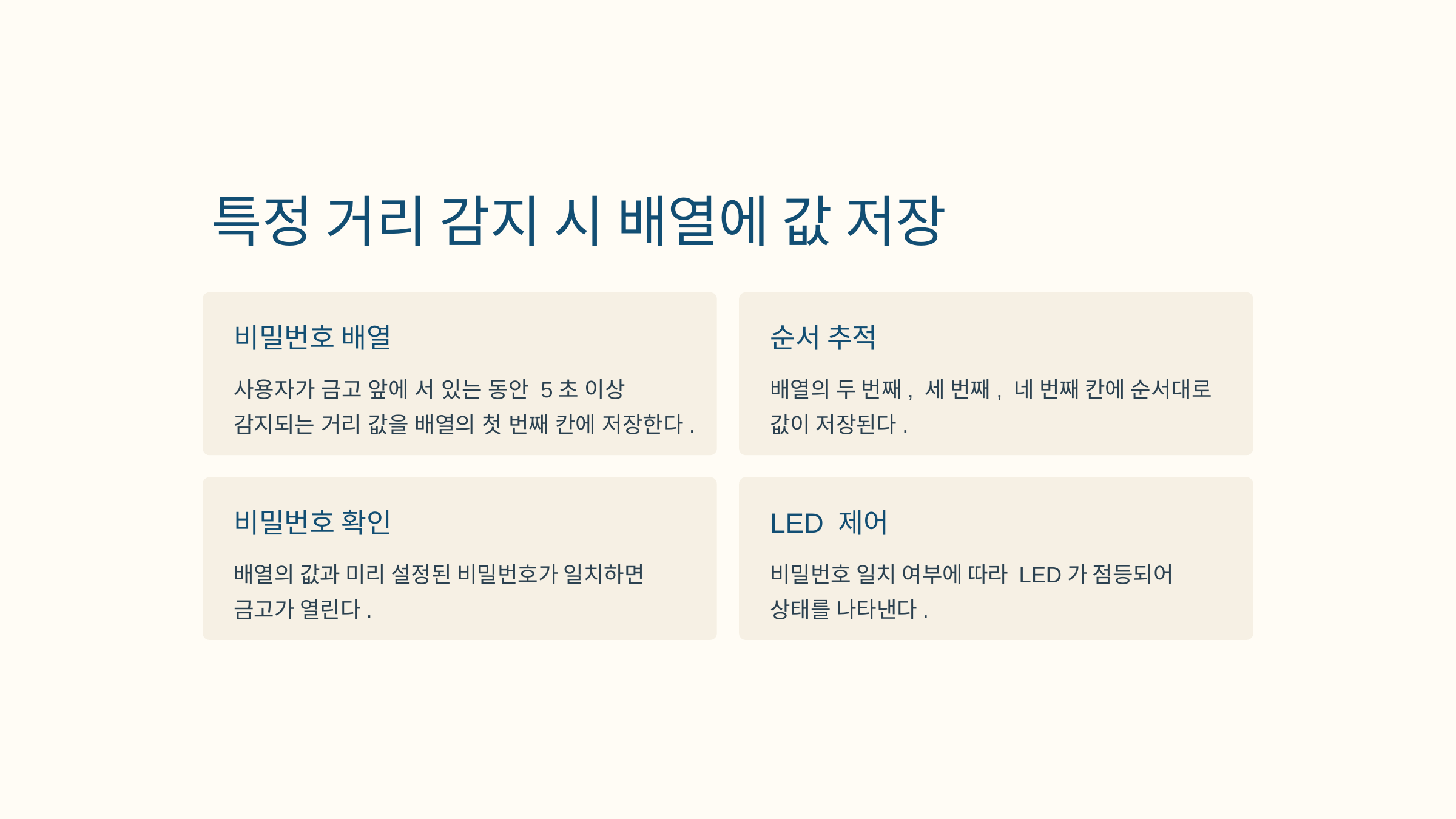

특정 거리 감지 시 배열에 값 저장

비밀번호 배열
순서 추적
사용자가 금고 앞에 서 있는 동안 5초 이상 감지되는 거리 값을 배열의 첫 번째 칸에 저장한다.
배열의 두 번째, 세 번째, 네 번째 칸에 순서대로 값이 저장된다.

비밀번호 확인
LED 제어
배열의 값과 미리 설정된 비밀번호가 일치하면 금고가 열린다.
비밀번호 일치 여부에 따라 LED가 점등되어 상태를 나타낸다.